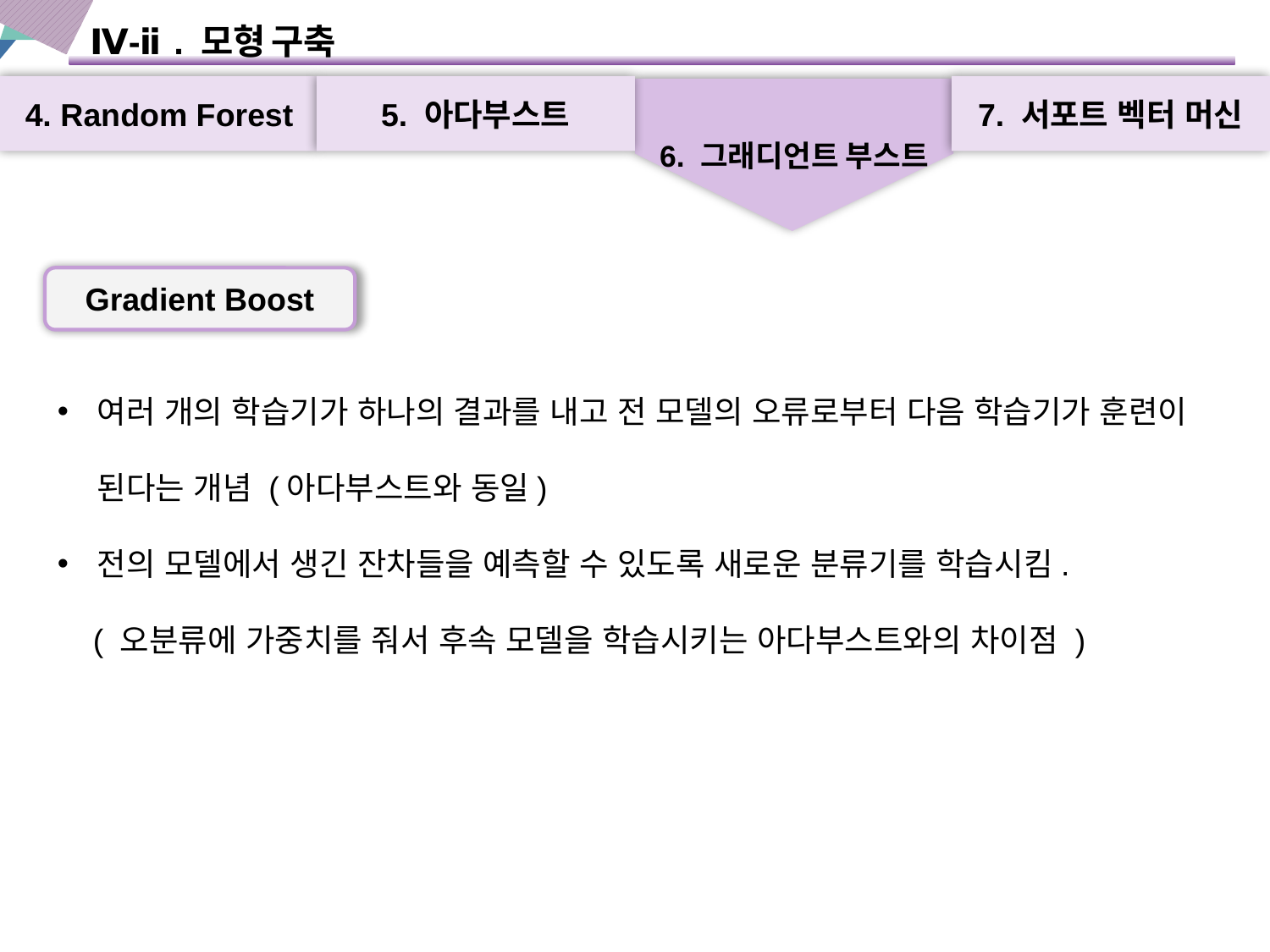

Ⅳ-ⅱ. 모형 구축
4. Random Forest
5. 아다부스트
7. 서포트 벡터 머신
6. 그래디언트 부스트
Gradient Boost
여러 개의 학습기가 하나의 결과를 내고 전 모델의 오류로부터 다음 학습기가 훈련이 된다는 개념 (아다부스트와 동일)
전의 모델에서 생긴 잔차들을 예측할 수 있도록 새로운 분류기를 학습시킴.
    ( 오분류에 가중치를 줘서 후속 모델을 학습시키는 아다부스트와의 차이점 )